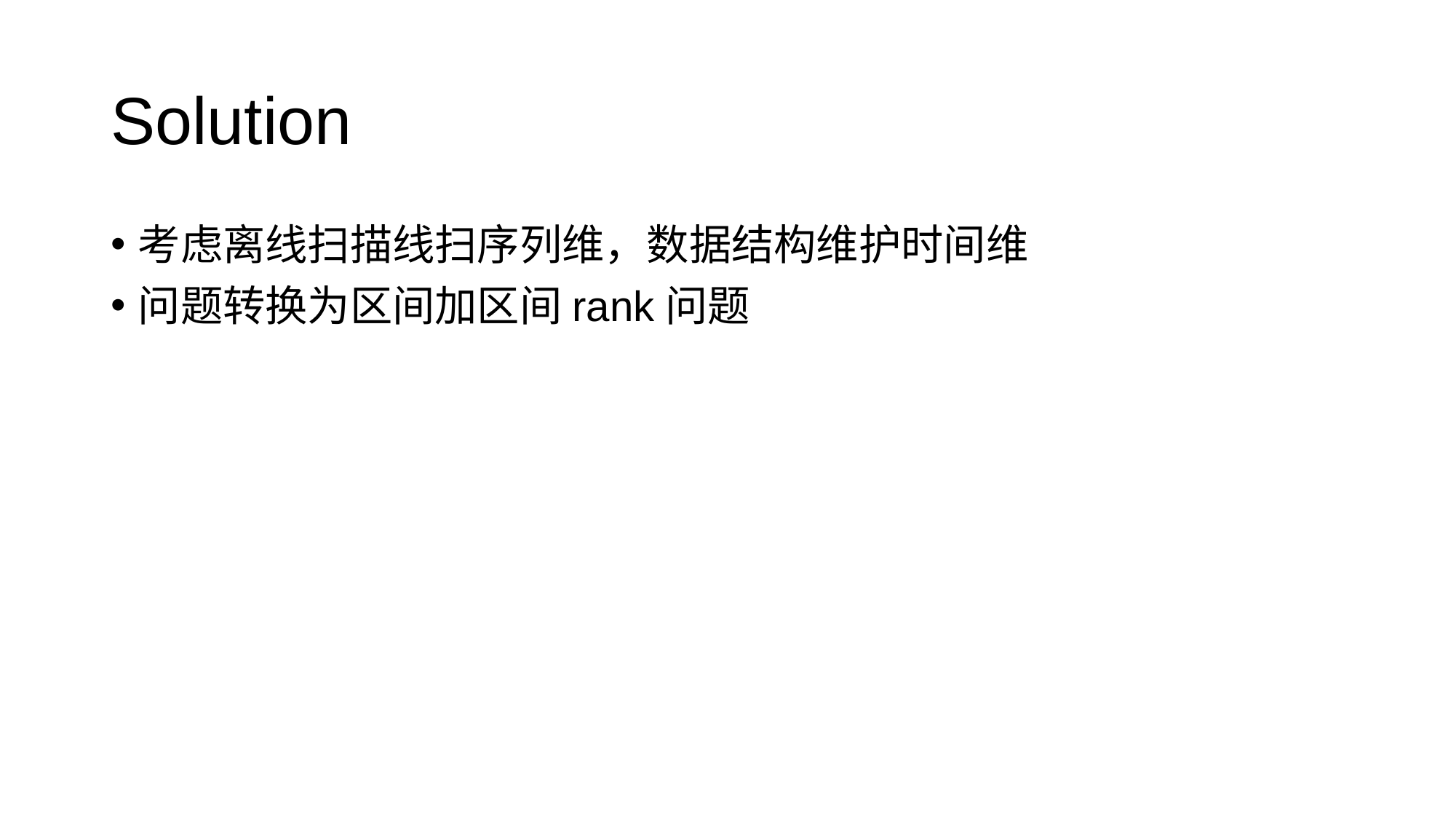

# Solution
考虑离线扫描线扫序列维，数据结构维护时间维
问题转换为区间加区间rank问题